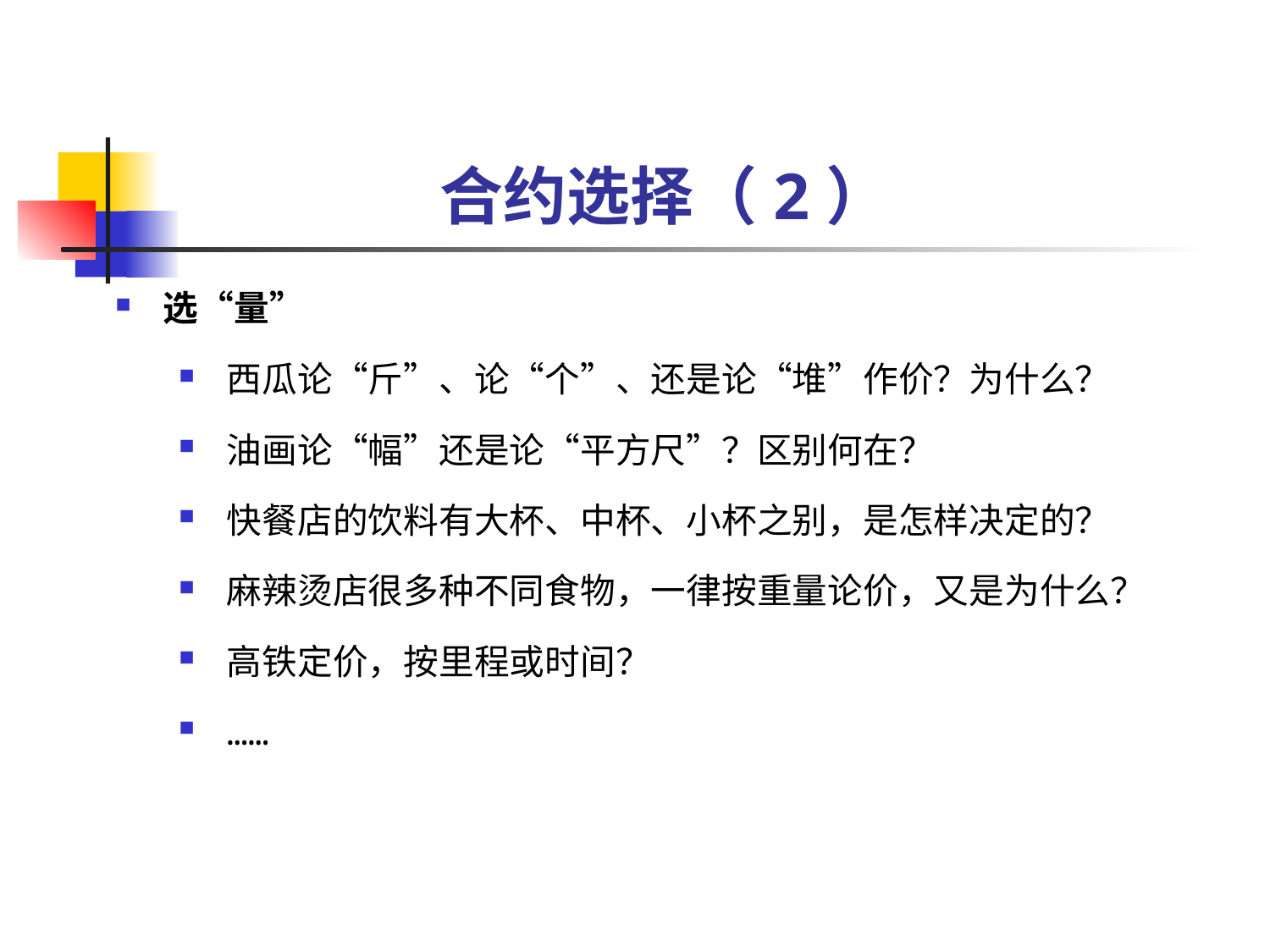

合约选择（2）
选“量”
西瓜论“斤”、论“个”、还是论“堆”作价？为什么？
油画论“幅”还是论“平方尺”？区别何在？
快餐店的饮料有大杯、中杯、小杯之别，是怎样决定的？
麻辣烫店很多种不同食物，一律按重量论价，又是为什么？
高铁定价，按里程或时间？
……